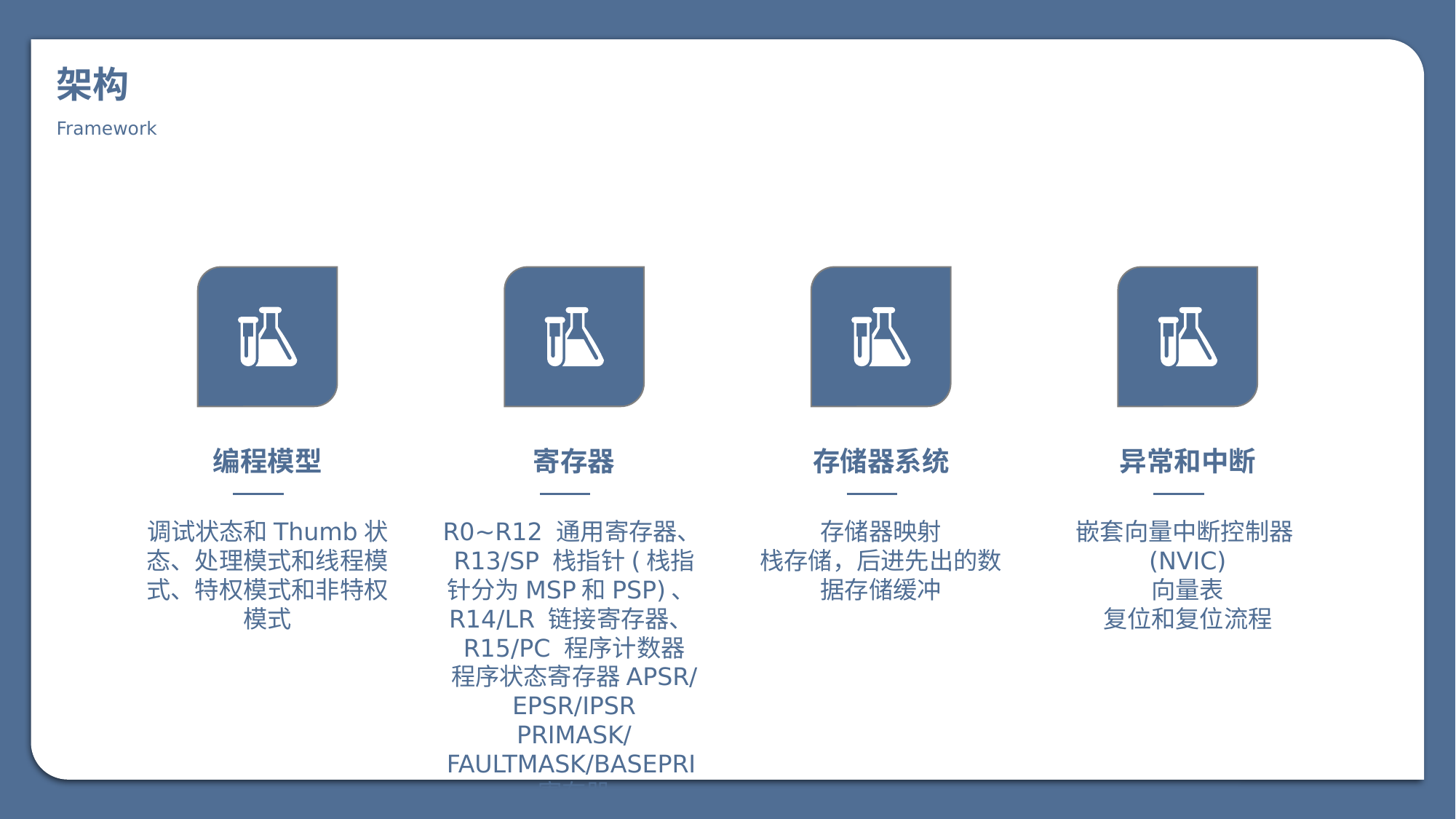

架构
Framework

编程模型
寄存器
存储器系统
异常和中断
调试状态和Thumb状态、处理模式和线程模式、特权模式和非特权模式

R0~R12 通用寄存器、R13/SP 栈指针(栈指针分为MSP和PSP)、R14/LR 链接寄存器、R15/PC 程序计数器
程序状态寄存器APSR/EPSR/IPSR
PRIMASK/FAULTMASK/BASEPRI寄存器
存储器映射
栈存储，后进先出的数据存储缓冲
嵌套向量中断控制器(NVIC)
向量表
复位和复位流程